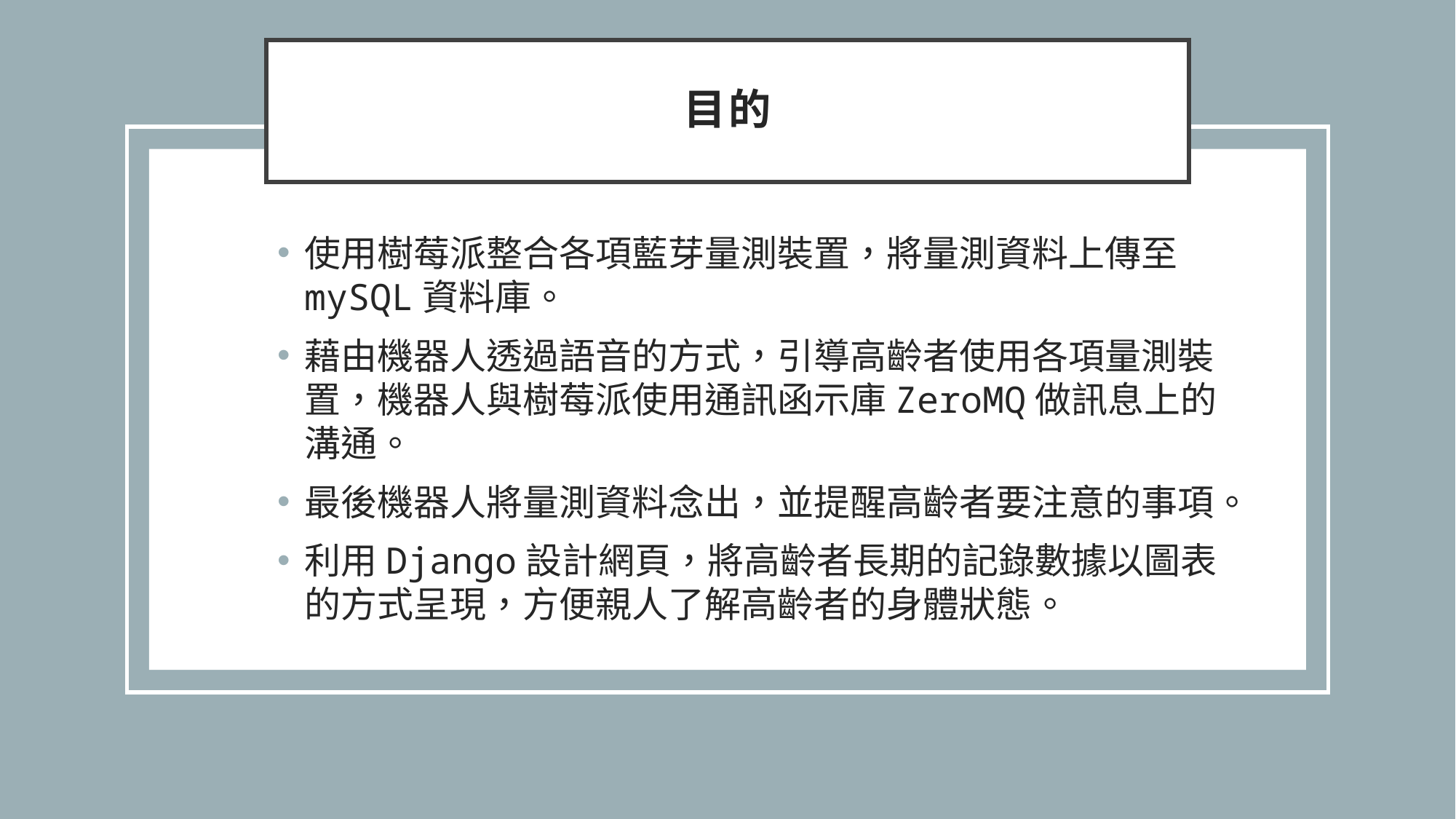

# 目的

使用樹莓派整合各項藍芽量測裝置，將量測資料上傳至mySQL資料庫。
藉由機器人透過語音的方式，引導高齡者使用各項量測裝置，機器人與樹莓派使用通訊函示庫ZeroMQ做訊息上的溝通。
最後機器人將量測資料念出，並提醒高齡者要注意的事項。
利用Django設計網頁，將高齡者長期的記錄數據以圖表的方式呈現，方便親人了解高齡者的身體狀態。